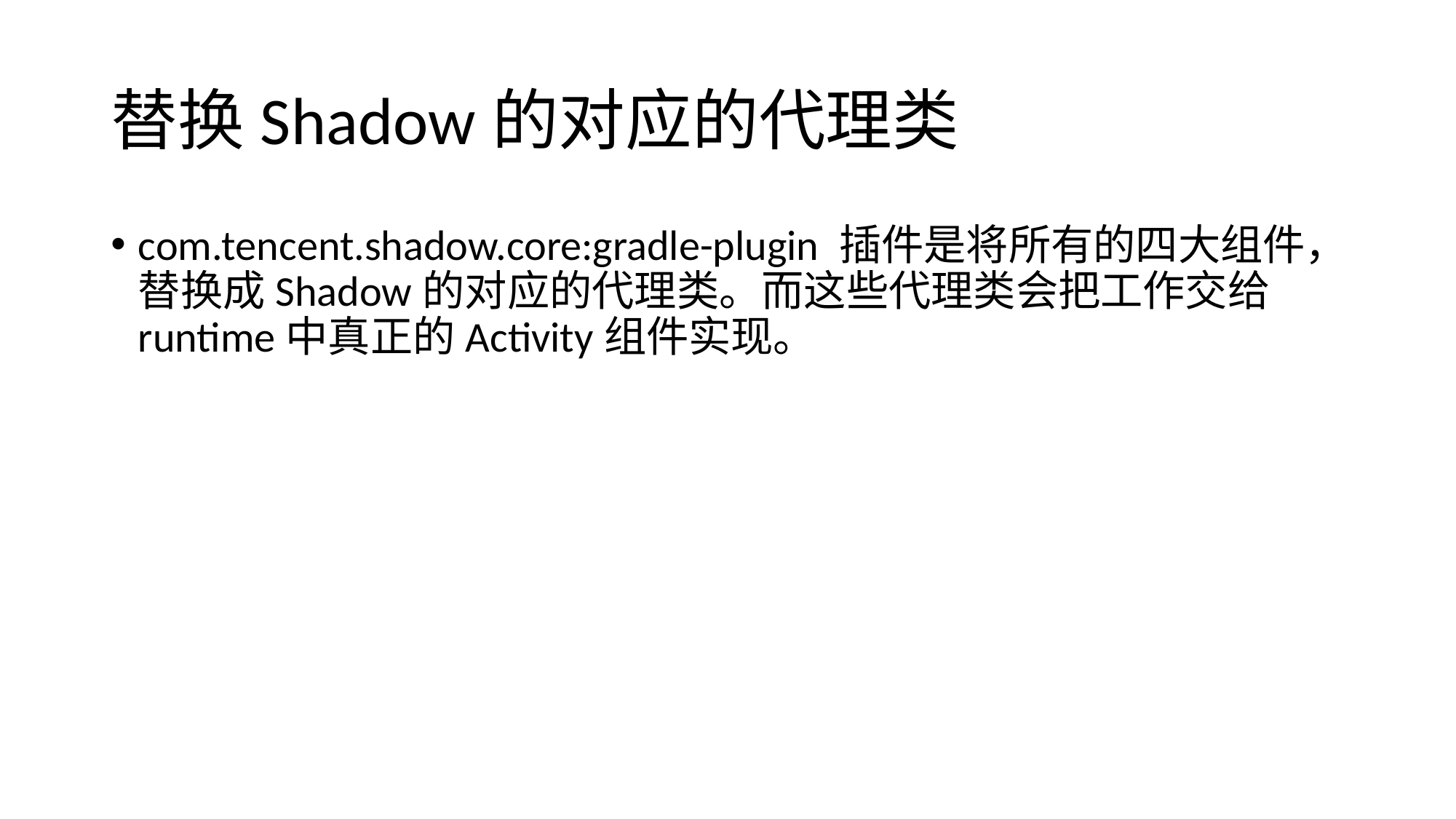

# 替换Shadow的对应的代理类
com.tencent.shadow.core:gradle-plugin 插件是将所有的四大组件，替换成Shadow的对应的代理类。而这些代理类会把工作交给runtime中真正的Activity组件实现。